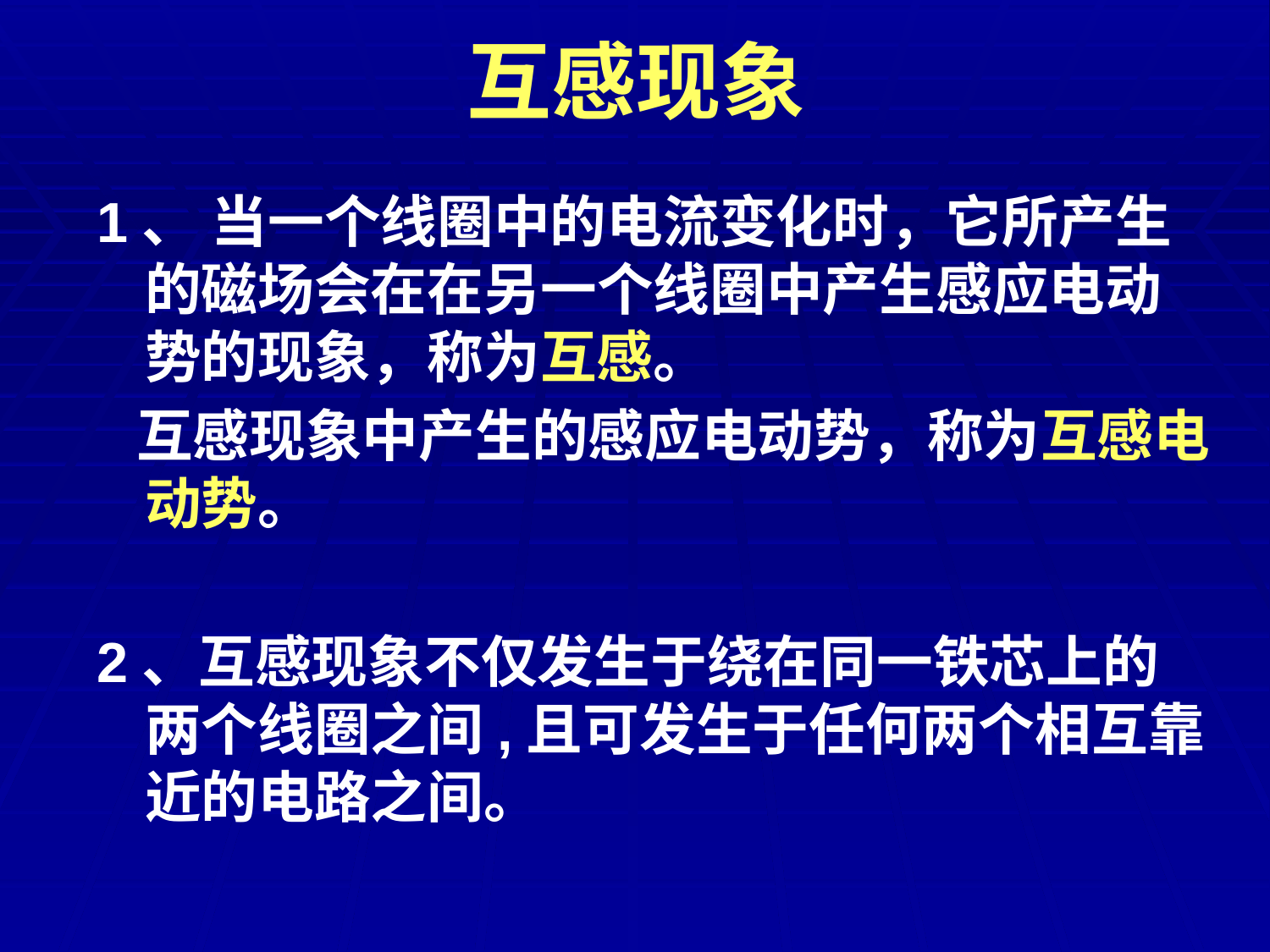

互感现象
1、 当一个线圈中的电流变化时，它所产生的磁场会在在另一个线圈中产生感应电动势的现象，称为互感。
  互感现象中产生的感应电动势，称为互感电动势。

2、互感现象不仅发生于绕在同一铁芯上的两个线圈之间,且可发生于任何两个相互靠近的电路之间。